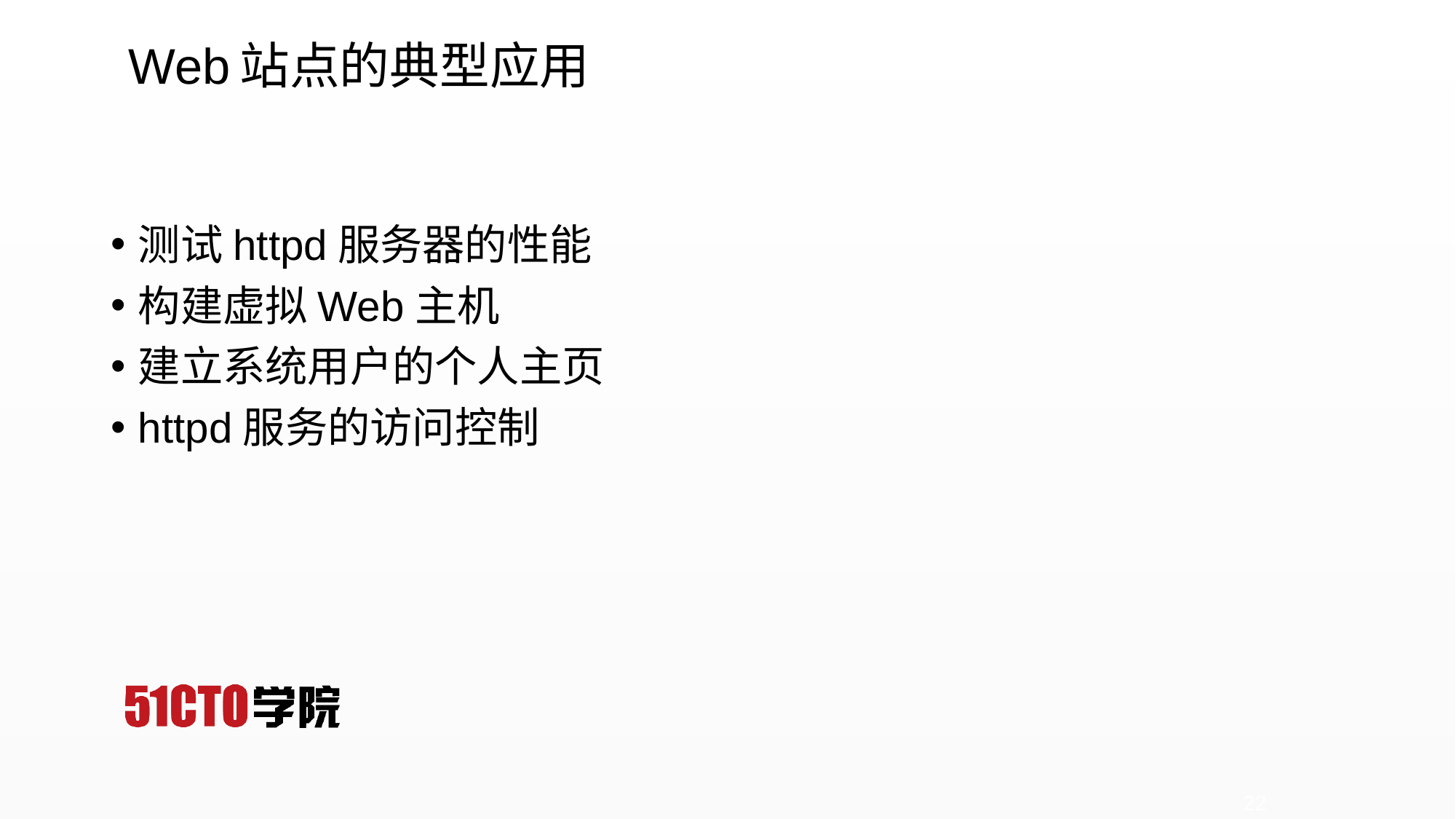

# Web站点的典型应用
测试httpd服务器的性能
构建虚拟Web主机
建立系统用户的个人主页
httpd服务的访问控制
22